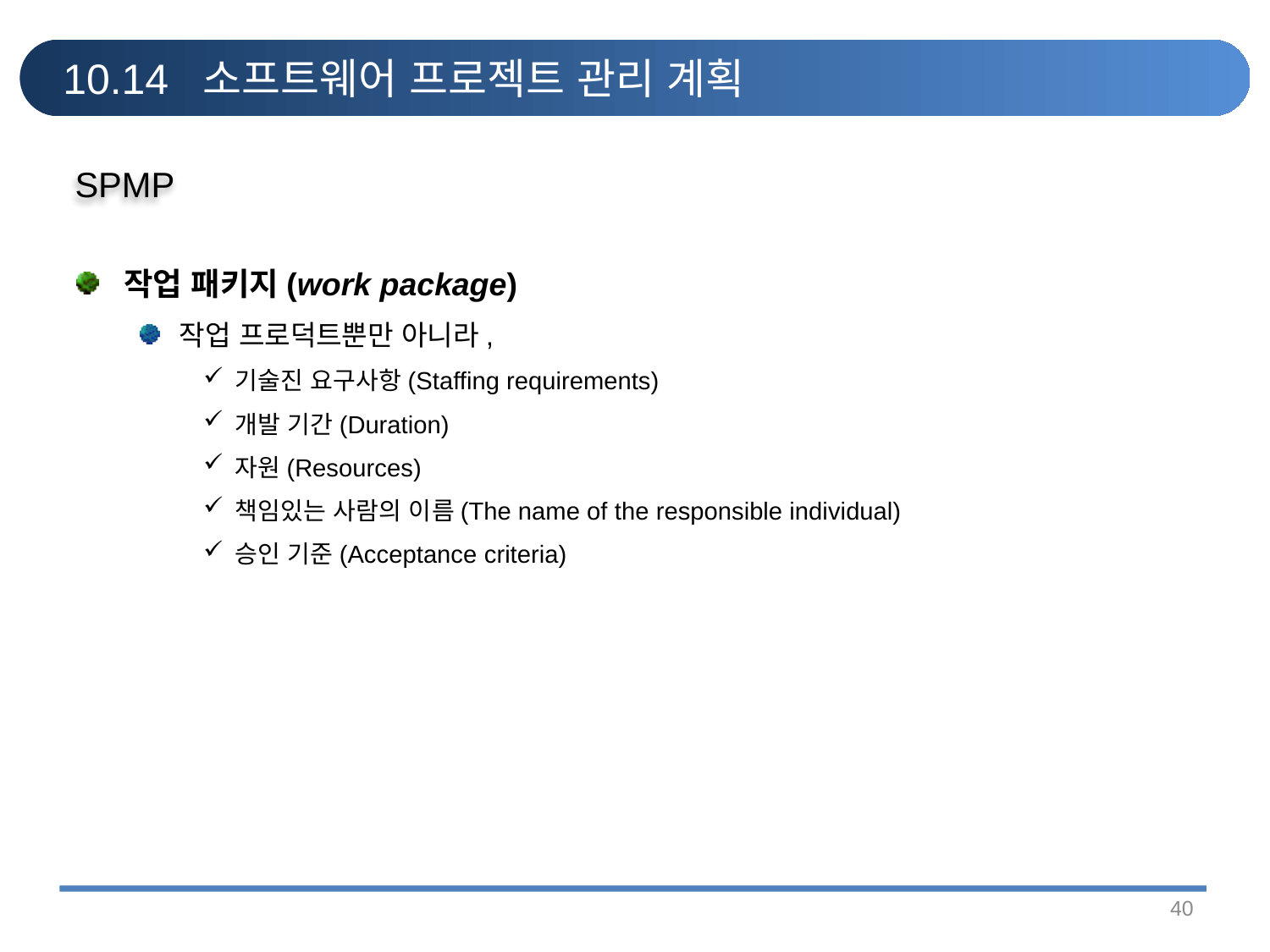

# 10.14  소프트웨어 프로젝트 관리 계획
SPMP
작업 패키지(work package)
작업 프로덕트뿐만 아니라,
기술진 요구사항(Staffing requirements)
개발 기간(Duration)
자원(Resources)
책임있는 사람의 이름(The name of the responsible individual)
승인 기준(Acceptance criteria)
40